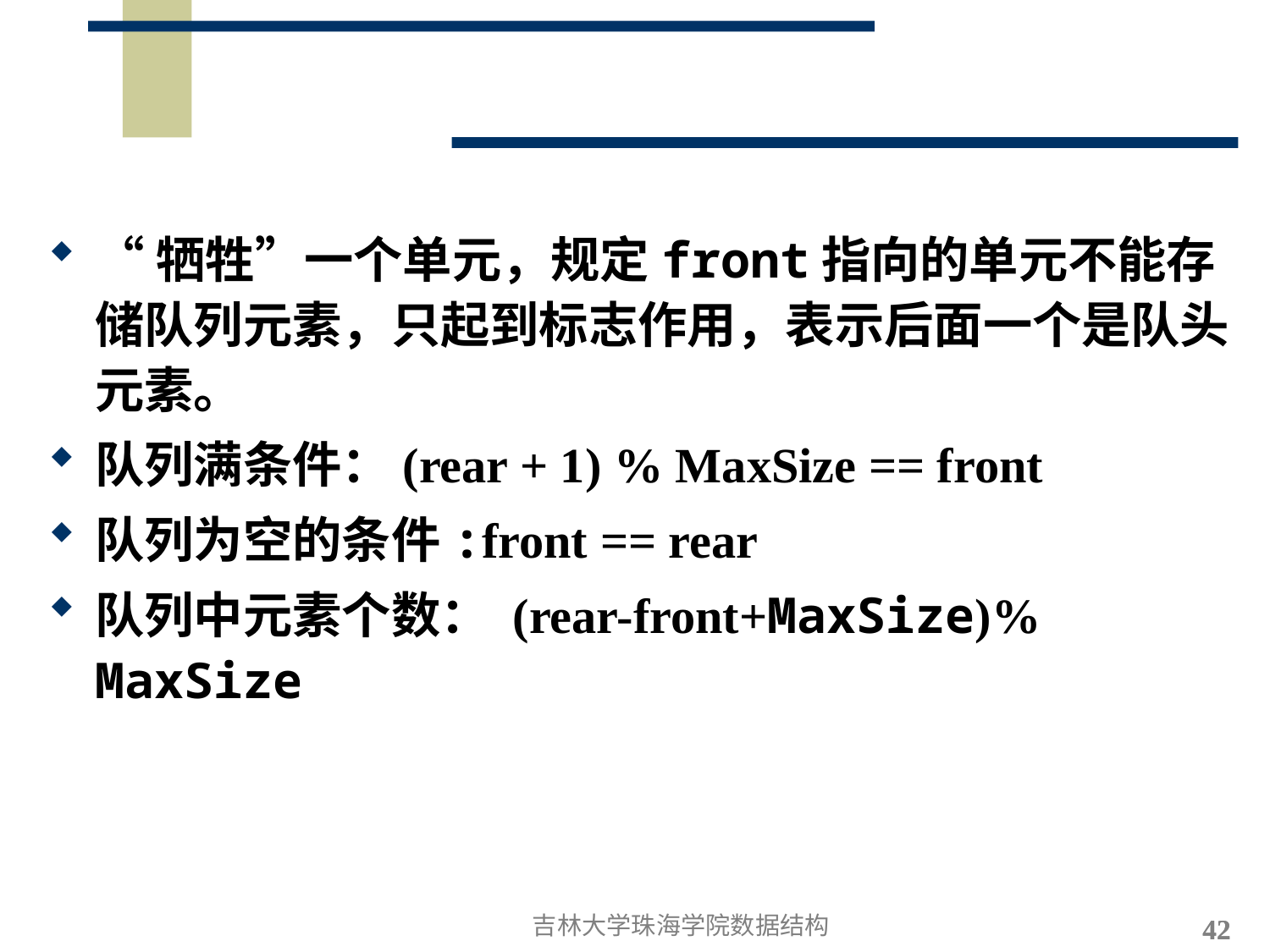

#
“牺牲”一个单元，规定front指向的单元不能存储队列元素，只起到标志作用，表示后面一个是队头元素。
队列满条件：(rear + 1) % MaxSize == front
队列为空的条件:front == rear
队列中元素个数： (rear-front+MaxSize)% MaxSize
吉林大学珠海学院数据结构